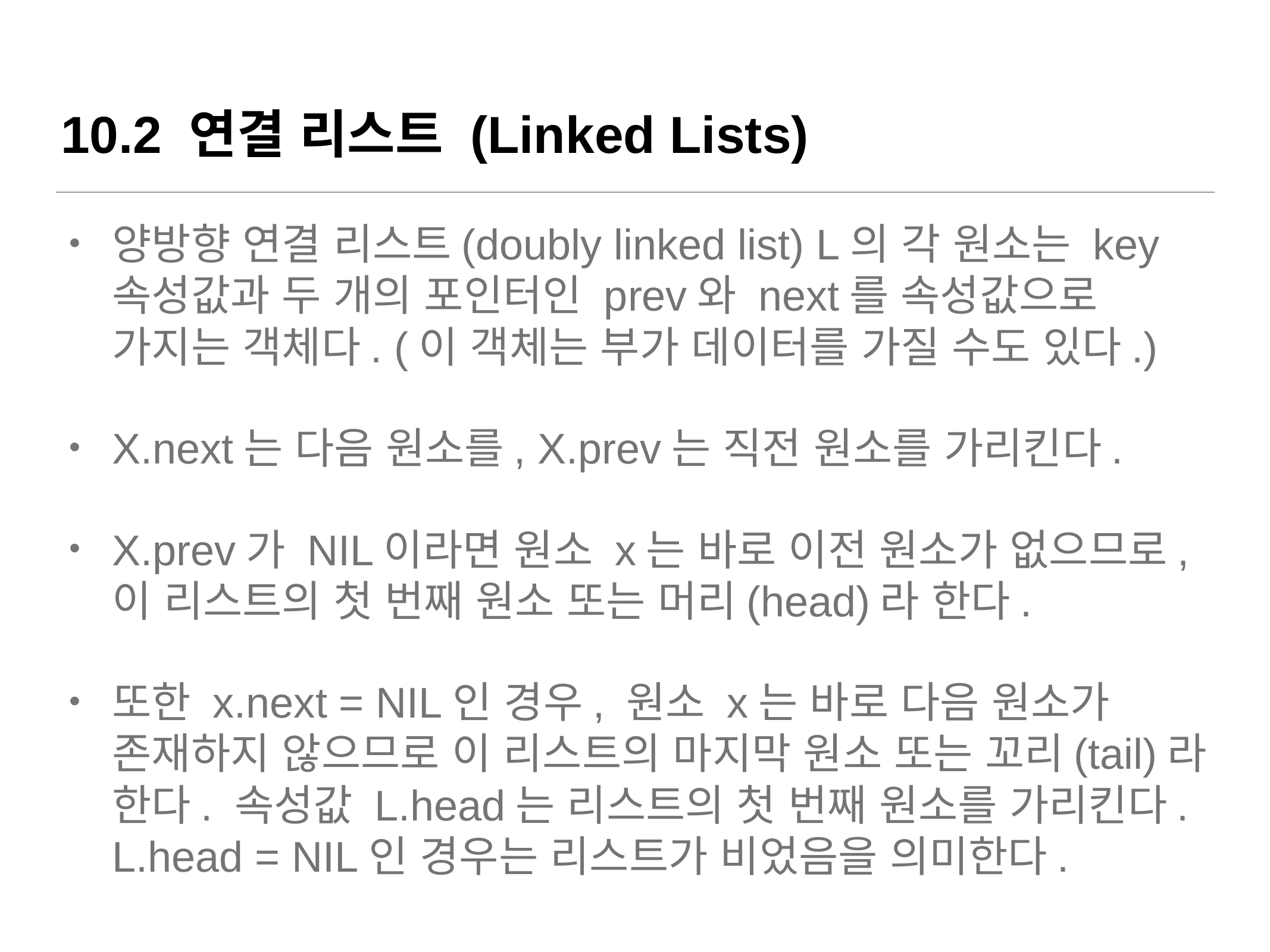

# 10.2 연결 리스트 (Linked Lists)
양방향 연결 리스트(doubly linked list) L의 각 원소는 key 속성값과 두 개의 포인터인 prev와 next를 속성값으로 가지는 객체다. (이 객체는 부가 데이터를 가질 수도 있다.)
X.next는 다음 원소를, X.prev는 직전 원소를 가리킨다.
X.prev가 NIL이라면 원소 x는 바로 이전 원소가 없으므로, 이 리스트의 첫 번째 원소 또는 머리(head)라 한다.
또한 x.next = NIL인 경우, 원소 x는 바로 다음 원소가 존재하지 않으므로 이 리스트의 마지막 원소 또는 꼬리(tail)라 한다. 속성값 L.head는 리스트의 첫 번째 원소를 가리킨다. L.head = NIL인 경우는 리스트가 비었음을 의미한다.